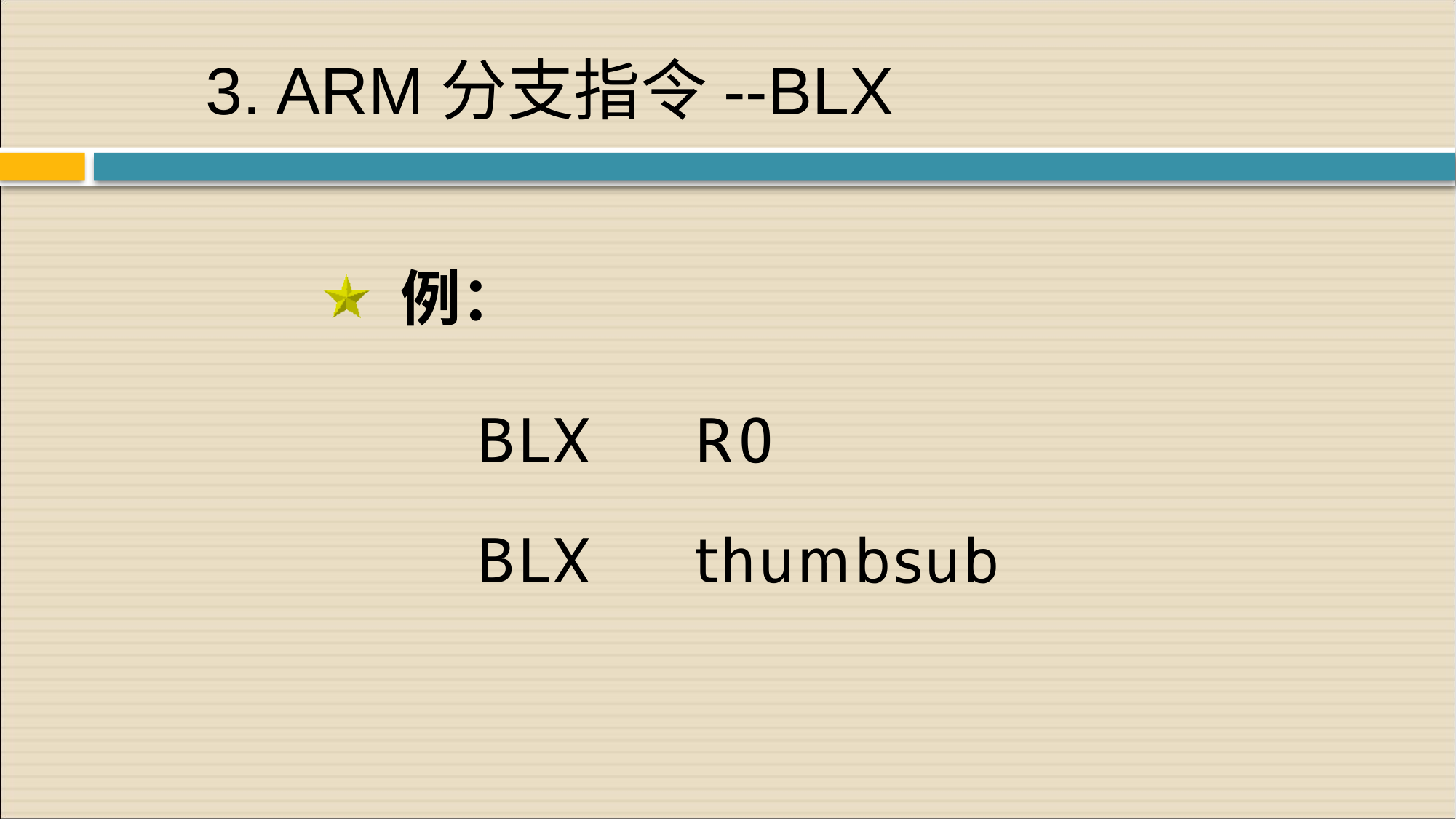

# 3. ARM分支指令--BLX
 例：
BLX	R0
BLX	thumbsub